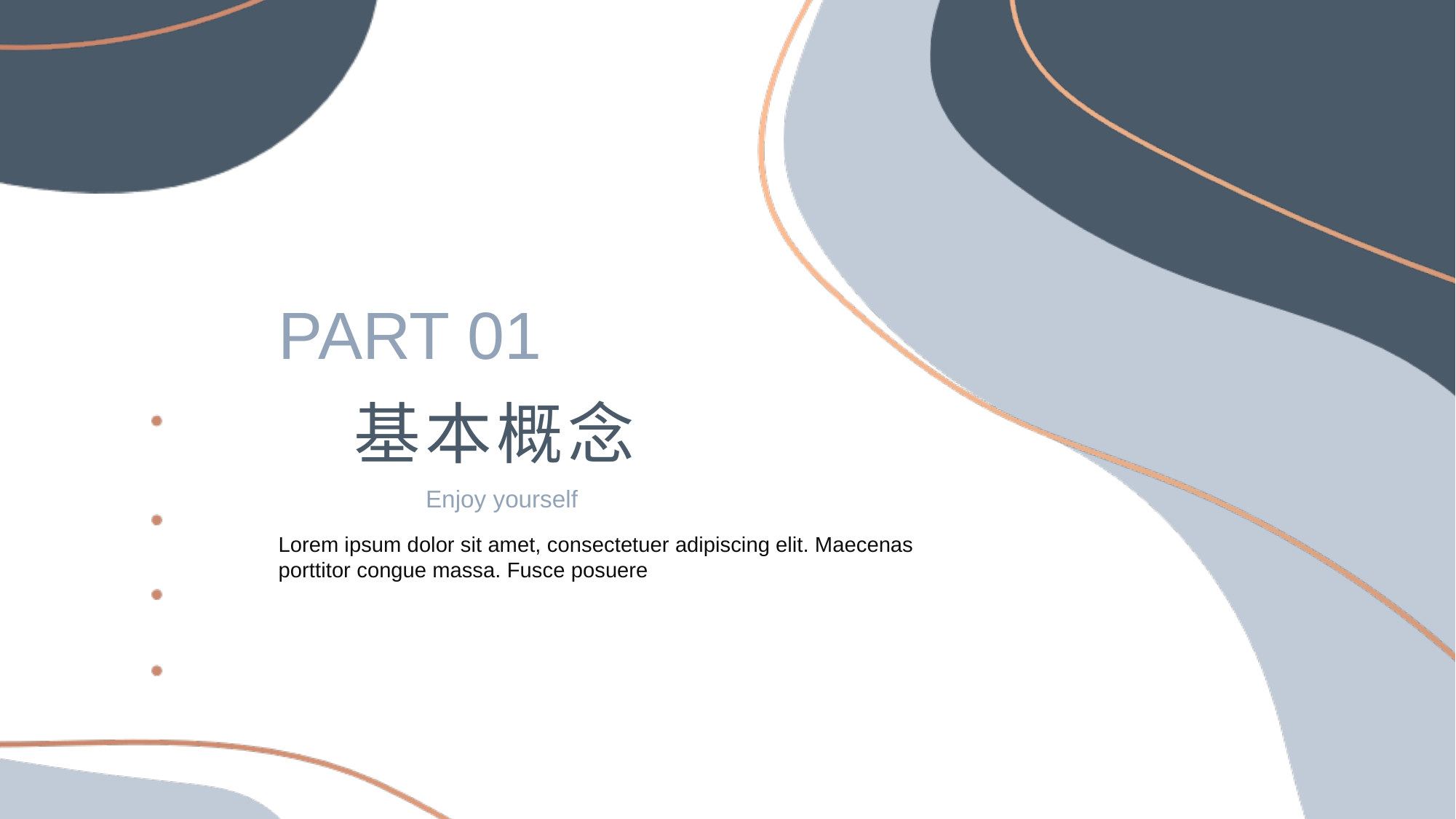

PART 01
基本概念
Enjoy yourself
Lorem ipsum dolor sit amet, consectetuer adipiscing elit. Maecenas porttitor congue massa. Fusce posuere